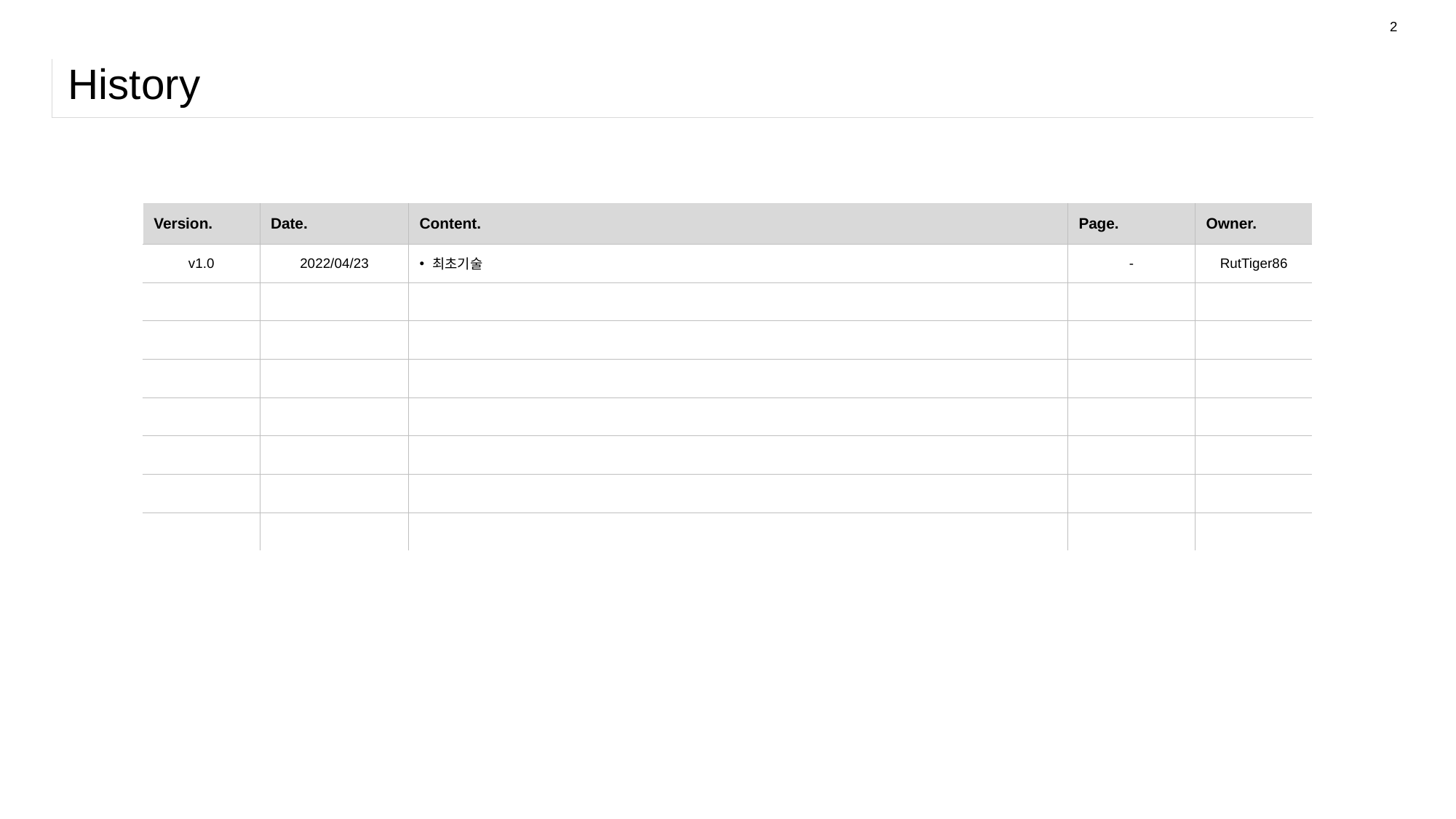

2
# History
| Version. | Date. | Content. | Page. | Owner. |
| --- | --- | --- | --- | --- |
| v1.0 | 2022/04/23 | 최초기술 | - | RutTiger86 |
|  |  |  |  |  |
|  |  |  |  |  |
|  |  |  |  |  |
|  |  |  |  |  |
|  |  |  |  |  |
|  |  |  |  |  |
|  |  |  |  |  |